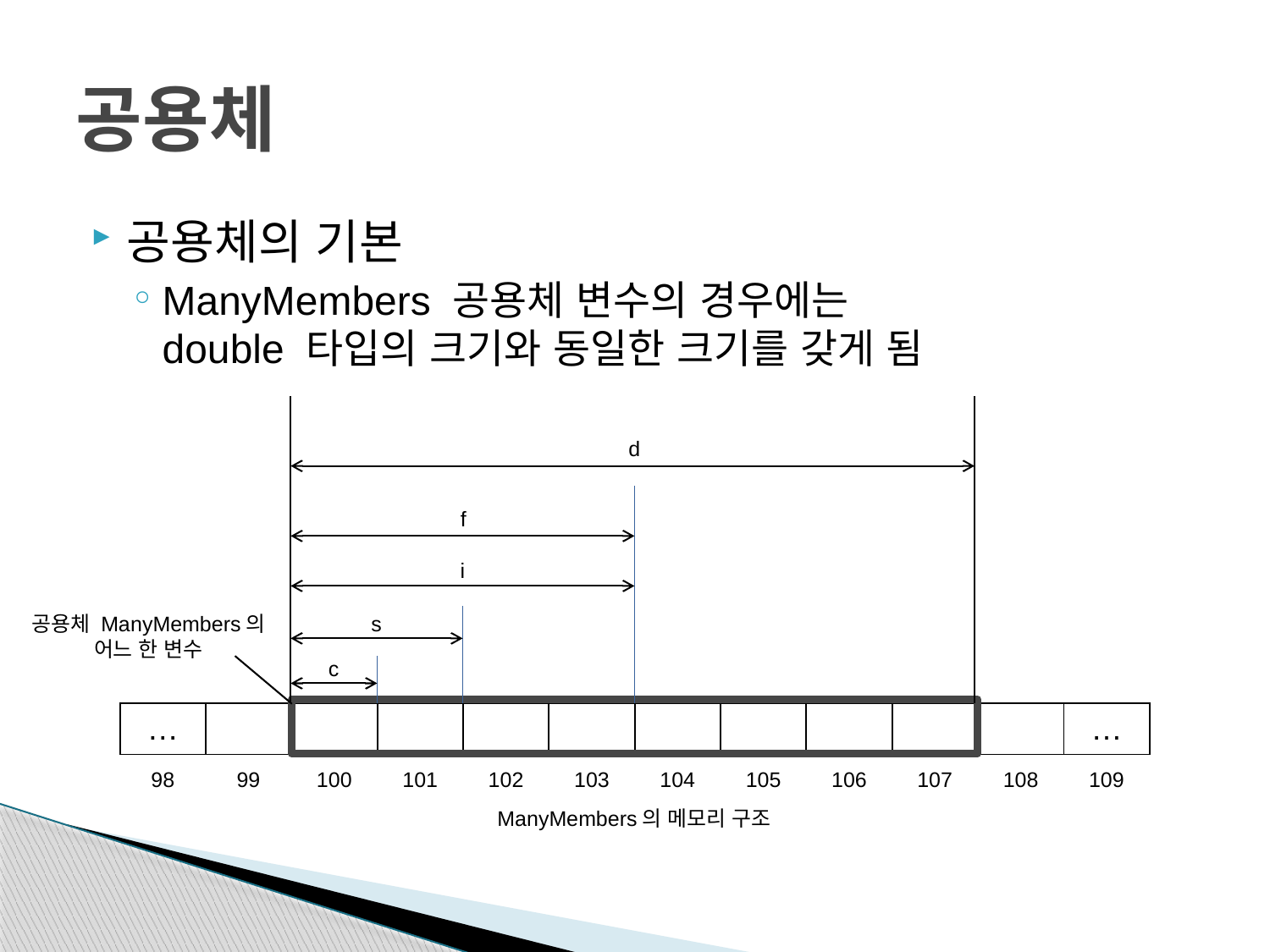

# 공용체
공용체의 기본
ManyMembers 공용체 변수의 경우에는
double 타입의 크기와 동일한 크기를 갖게 됨
d
f
i
공용체 ManyMembers의
어느 한 변수
s
c

| … |  |  |  |  |  |  |  |  |  |  | … |
| --- | --- | --- | --- | --- | --- | --- | --- | --- | --- | --- | --- |
| 98 | 99 | 100 | 101 | 102 | 103 | 104 | 105 | 106 | 107 | 108 | 109 |
ManyMembers의 메모리 구조